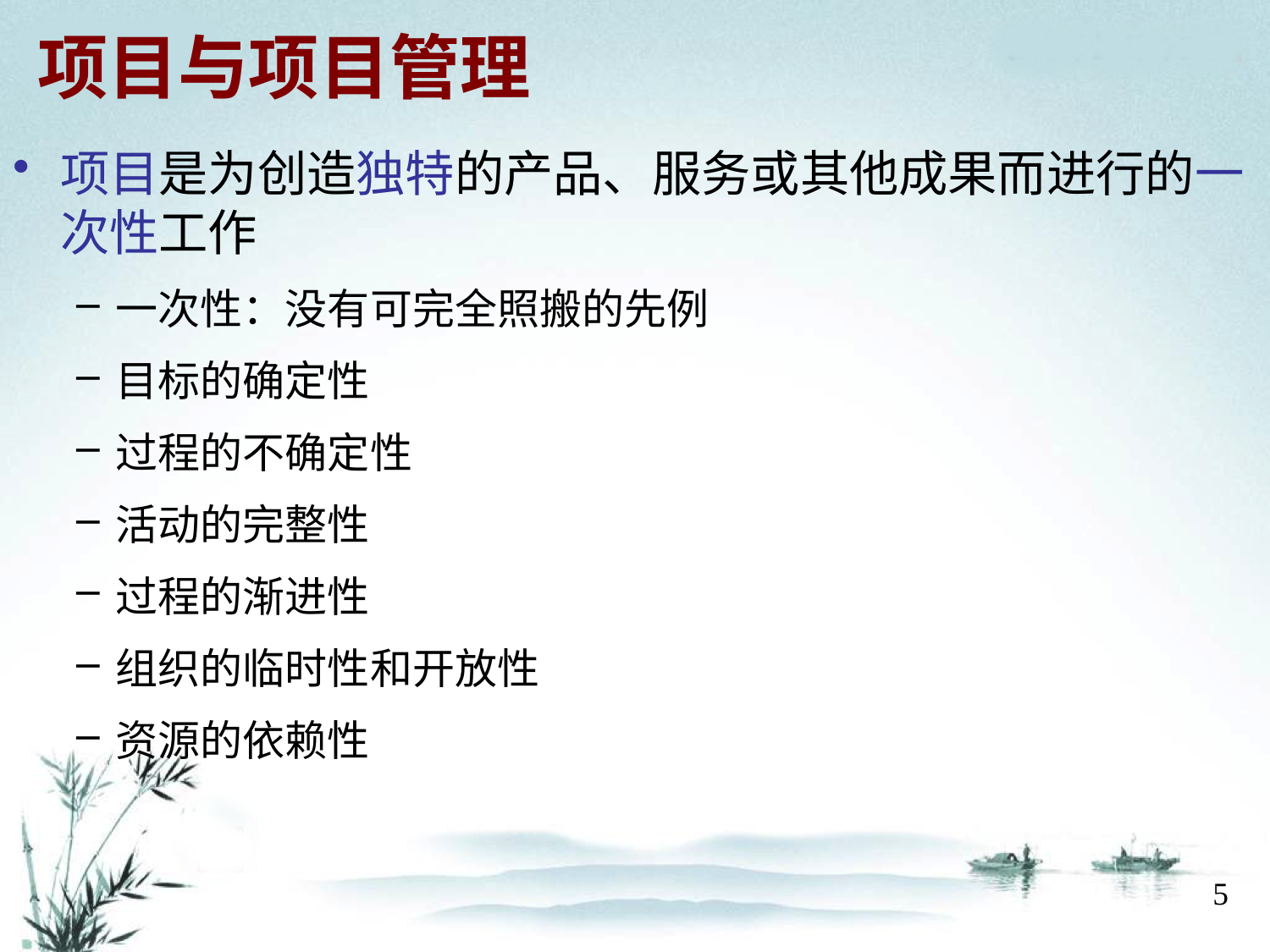

# 项目与项目管理
项目是为创造独特的产品、服务或其他成果而进行的一次性工作
一次性：没有可完全照搬的先例
目标的确定性
过程的不确定性
活动的完整性
过程的渐进性
组织的临时性和开放性
资源的依赖性
5